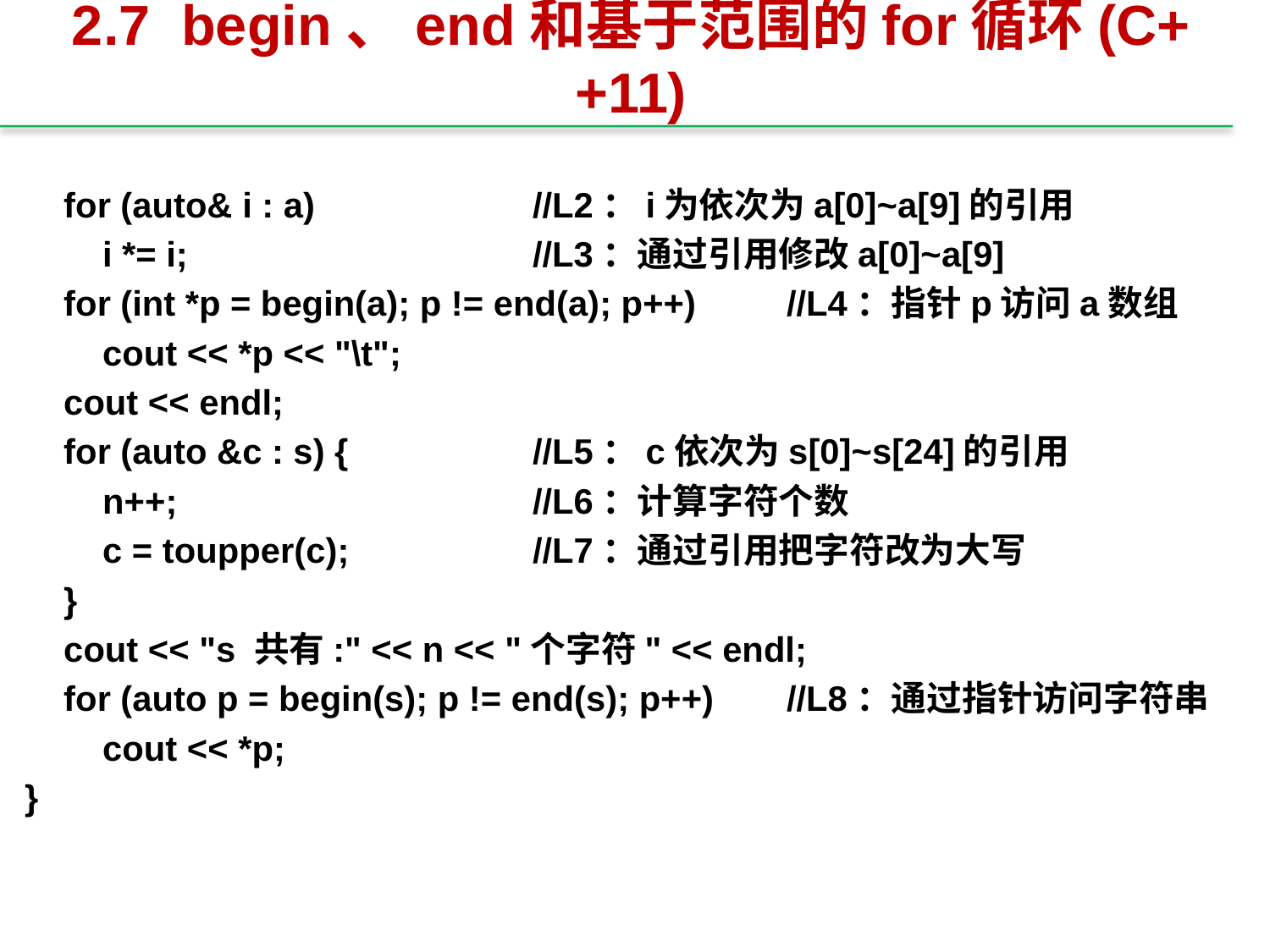

# 2.7  begin、end和基于范围的for循环(C++11)
    for (auto& i : a) 		//L2：i为依次为a[0]~a[9]的引用
        i *= i;           		//L3：通过引用修改a[0]~a[9]
    for (int *p = begin(a); p != end(a); p++)	//L4：指针p访问a数组
        cout << *p << "\t";
    cout << endl;
    for (auto &c : s) {    		//L5：c依次为s[0]~s[24]的引用
        n++; 			//L6：计算字符个数
        c = toupper(c);		//L7：通过引用把字符改为大写
    }
    cout << "s 共有:" << n << "个字符" << endl;
    for (auto p = begin(s); p != end(s); p++) 	//L8：通过指针访问字符串
        cout << *p;
}